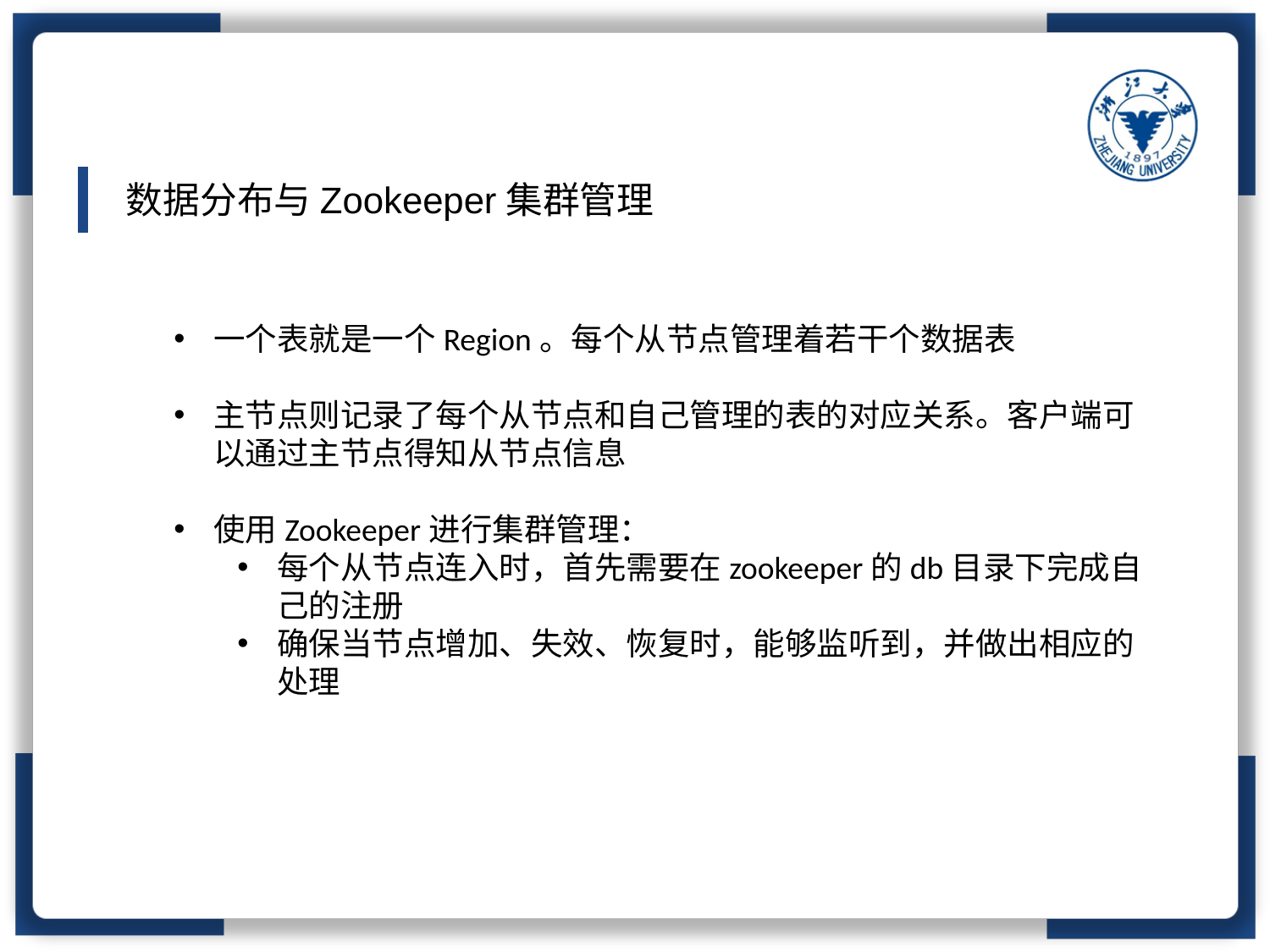

数据分布与Zookeeper集群管理
一个表就是一个Region。每个从节点管理着若干个数据表

主节点则记录了每个从节点和自己管理的表的对应关系。客户端可以通过主节点得知从节点信息

使用Zookeeper进行集群管理：
每个从节点连入时，首先需要在zookeeper的db目录下完成自己的注册
确保当节点增加、失效、恢复时，能够监听到，并做出相应的处理